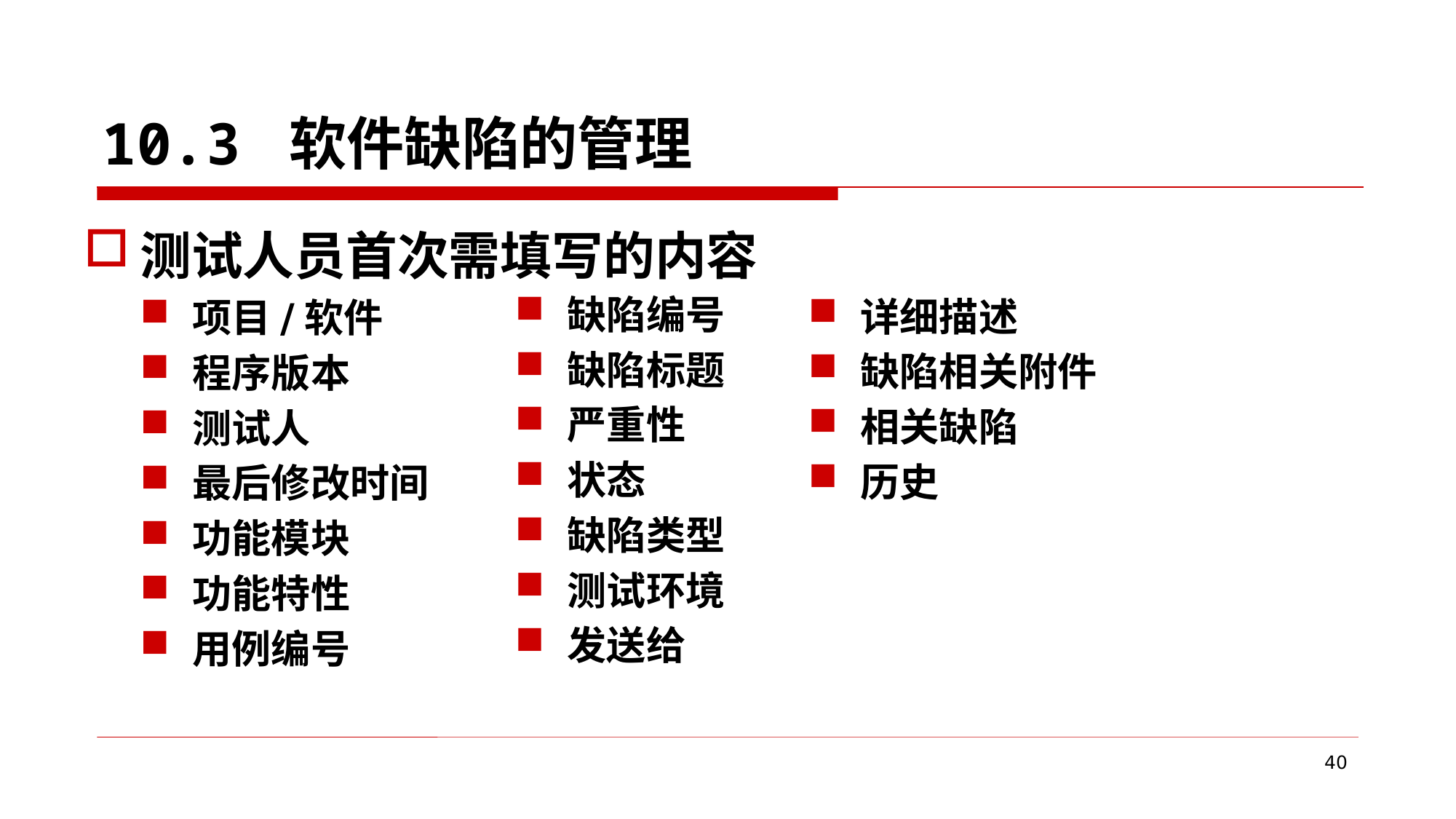

# 10.3 软件缺陷的管理
测试人员首次需填写的内容
项目/软件
程序版本
测试人
最后修改时间
功能模块
功能特性
用例编号

缺陷编号
缺陷标题
严重性
状态
缺陷类型
测试环境
发送给
详细描述
缺陷相关附件
相关缺陷
历史
40